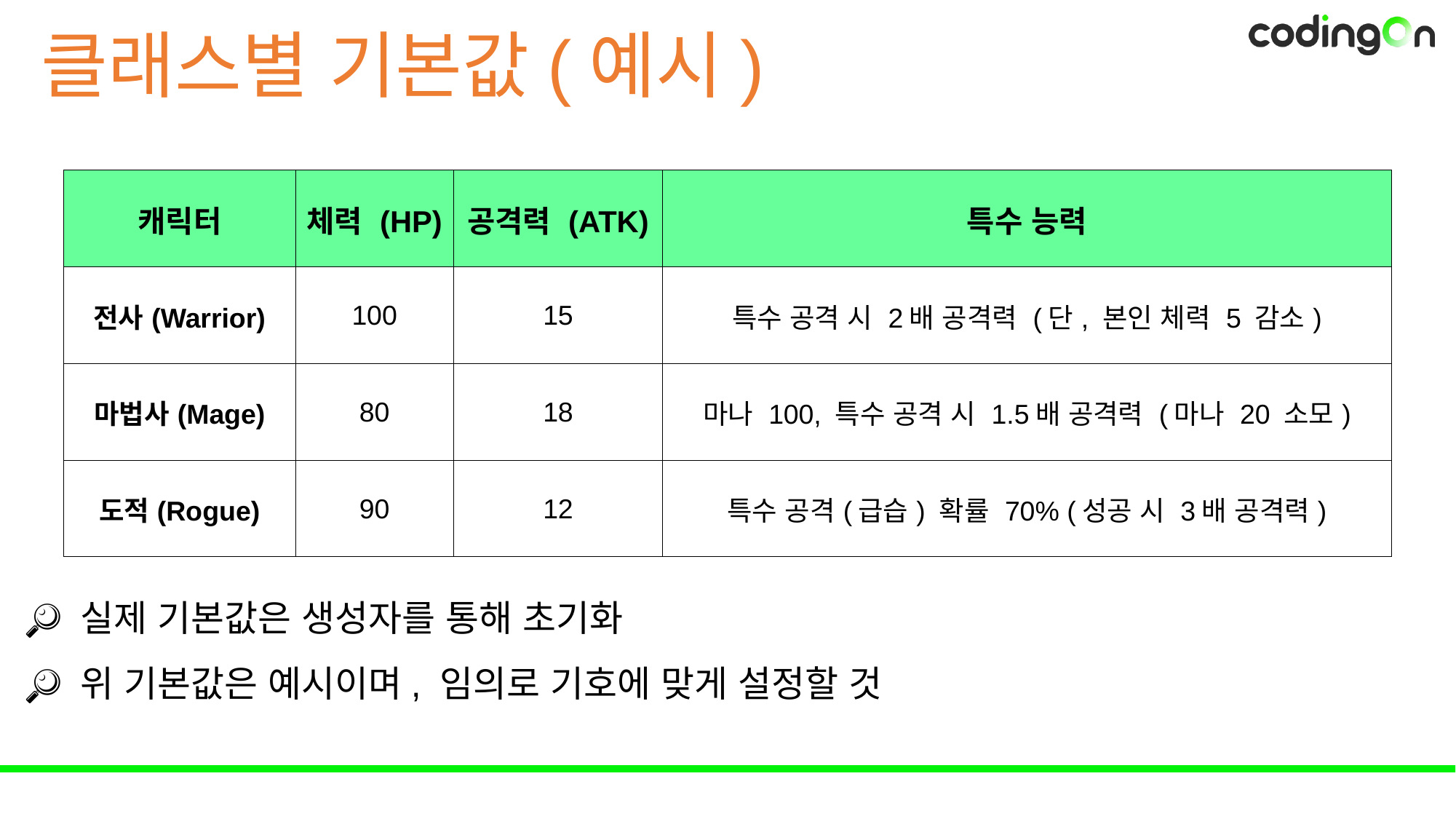

클래스별 기본값(예시)
| 캐릭터 | 체력 (HP) | 공격력 (ATK) | 특수 능력 |
| --- | --- | --- | --- |
| 전사(Warrior) | 100 | 15 | 특수 공격 시 2배 공격력 (단, 본인 체력 5 감소) |
| 마법사(Mage) | 80 | 18 | 마나 100, 특수 공격 시 1.5배 공격력 (마나 20 소모) |
| 도적(Rogue) | 90 | 12 | 특수 공격(급습) 확률 70% (성공 시 3배 공격력) |
🔎 실제 기본값은 생성자를 통해 초기화
🔎 위 기본값은 예시이며, 임의로 기호에 맞게 설정할 것